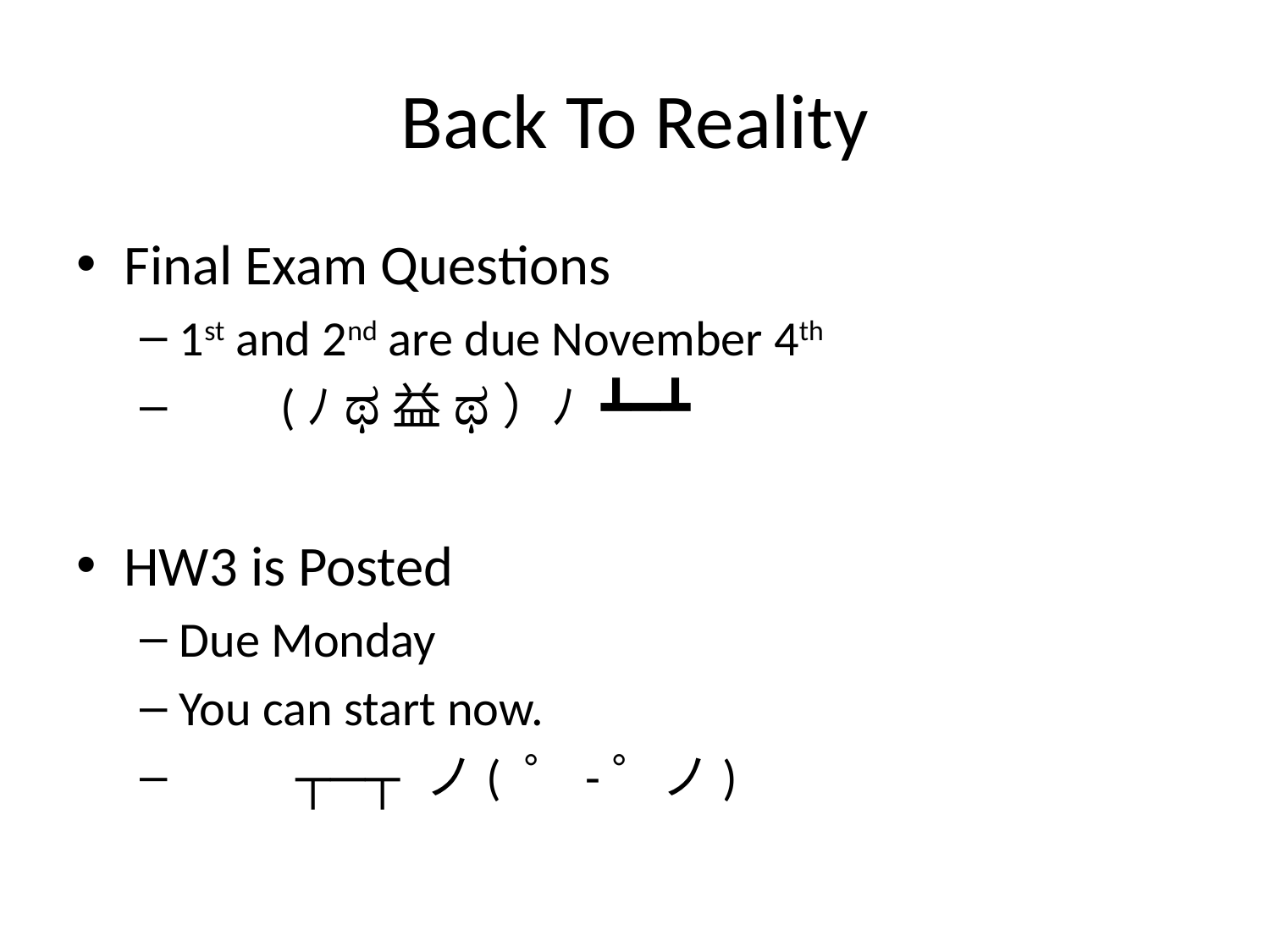

# Back To Reality
Final Exam Questions
1st and 2nd are due November 4th
         (ﾉಥ益ಥ）ﾉ﻿ ┻━┻

HW3 is Posted
Due Monday
You can start now.
         ┬─┬﻿ ノ( ゜-゜ノ)